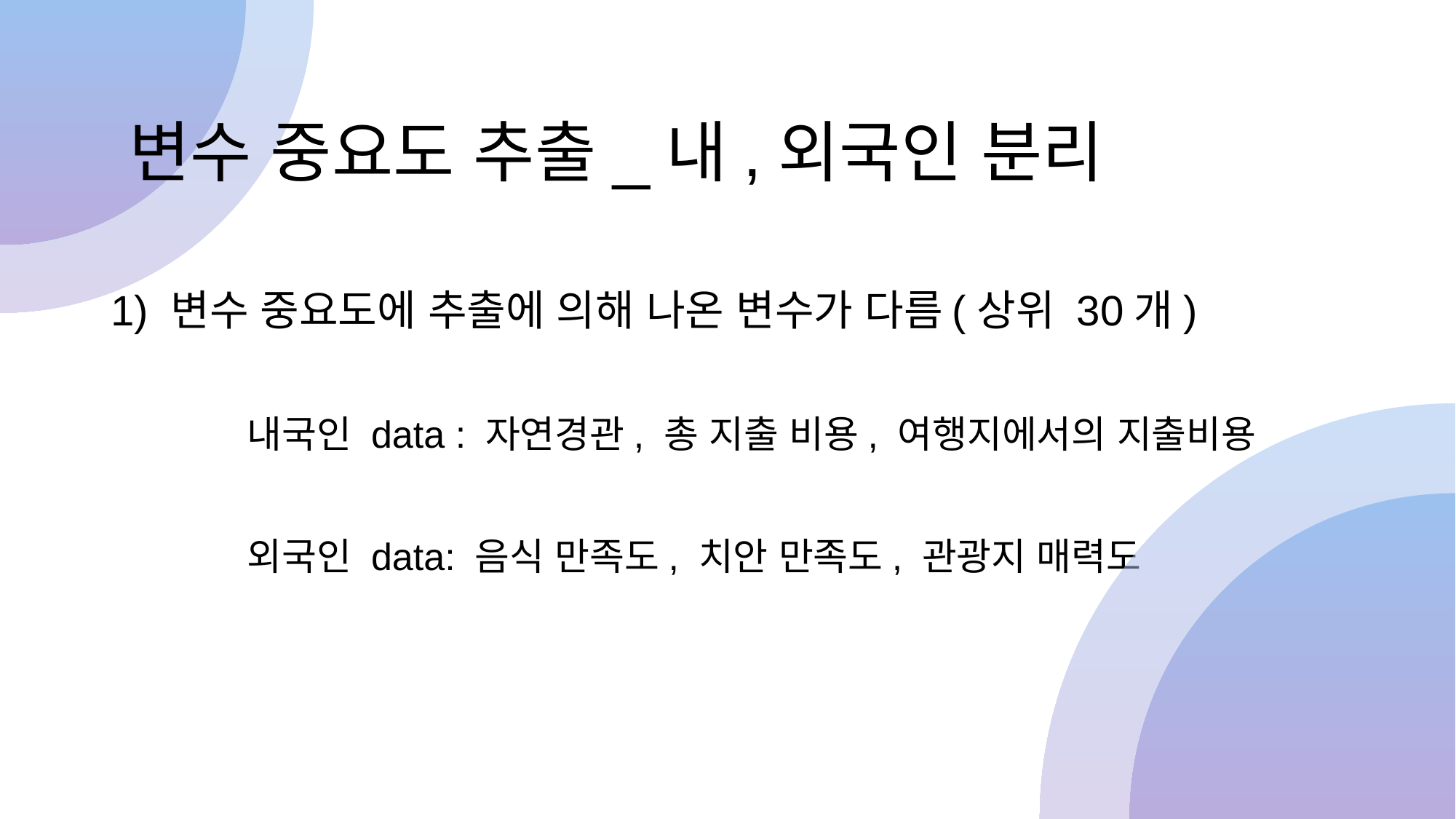

변수 중요도 추출_내,외국인 분리

1) 변수 중요도에 추출에 의해 나온 변수가 다름(상위 30개)

		내국인 data : 자연경관, 총 지출 비용, 여행지에서의 지출비용

		외국인 data: 음식 만족도, 치안 만족도, 관광지 매력도